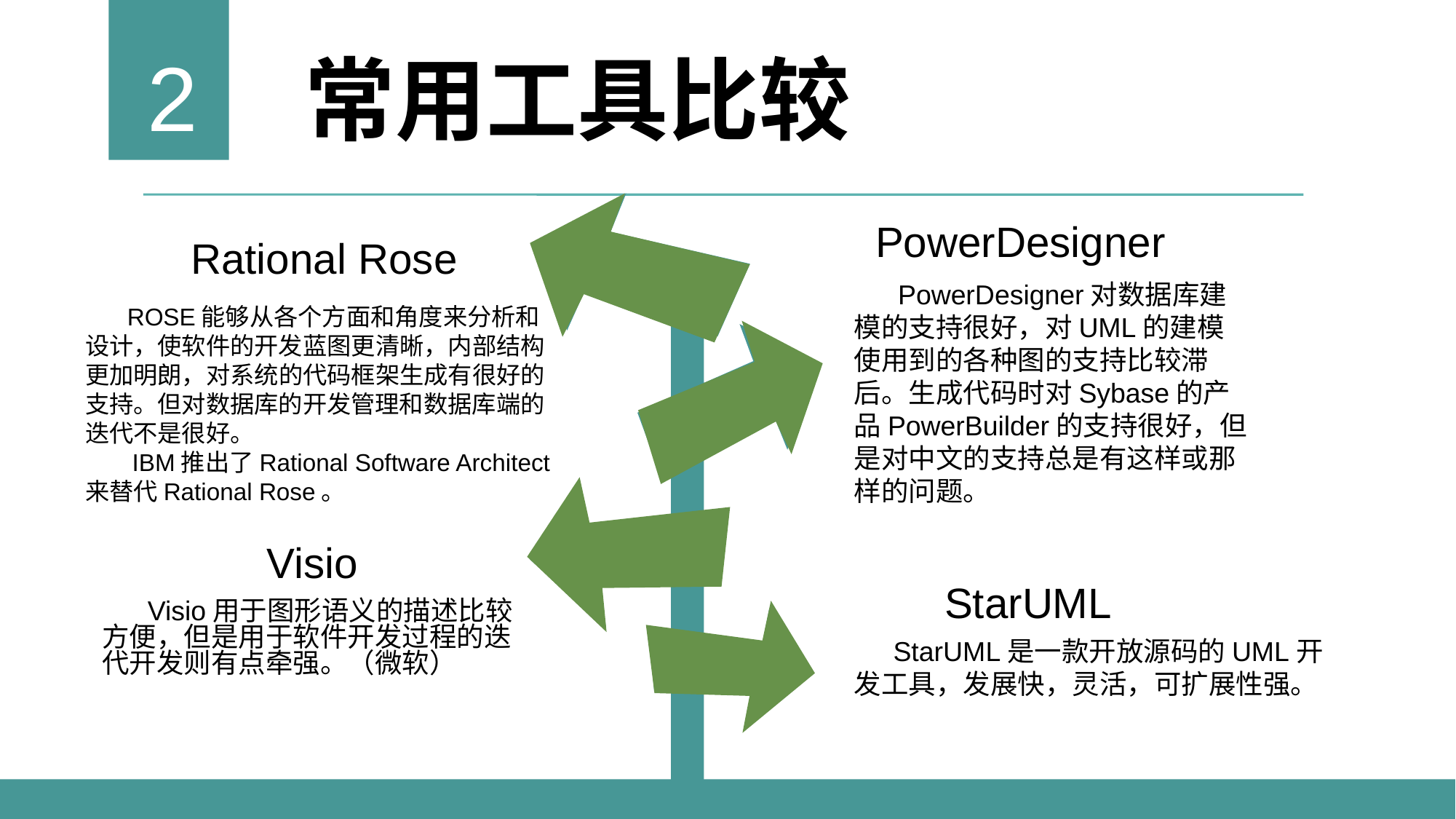

2
常用工具比较
PowerDesigner

Rational Rose
      PowerDesigner对数据库建模的支持很好，对UML的建模使用到的各种图的支持比较滞后。生成代码时对Sybase的产品PowerBuilder的支持很好，但是对中文的支持总是有这样或那样的问题。
       ROSE能够从各个方面和角度来分析和设计，使软件的开发蓝图更清晰，内部结构更加明朗，对系统的代码框架生成有很好的支持。但对数据库的开发管理和数据库端的迭代不是很好。
       IBM推出了Rational Software Architect来替代Rational Rose。

Visio
StarUML
      Visio用于图形语义的描述比较方便，但是用于软件开发过程的迭代开发则有点牵强。（微软）

      StarUML是一款开放源码的UML开发工具，发展快，灵活，可扩展性强。